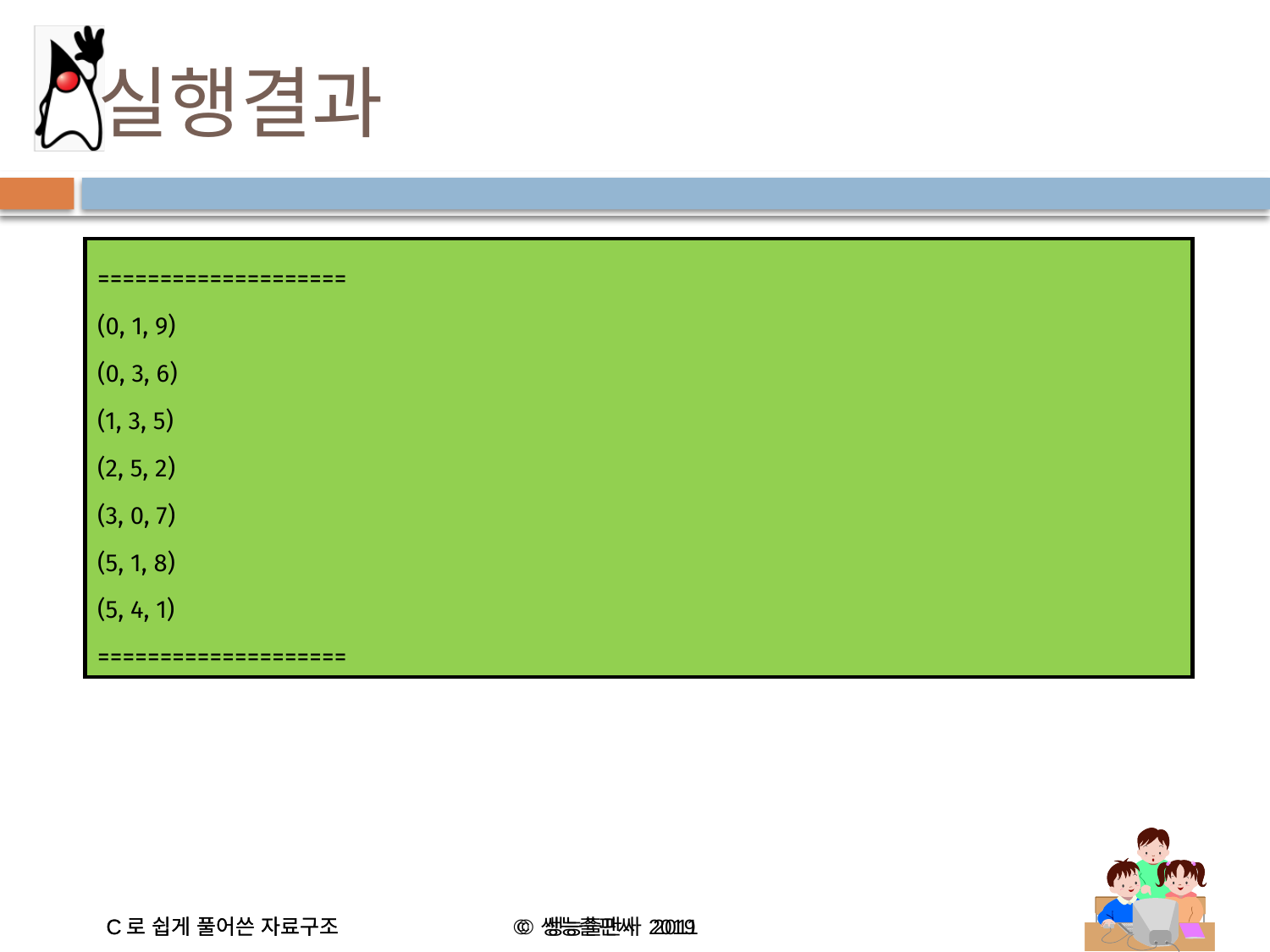

# 실행결과
====================
(0, 1, 9)
(0, 3, 6)
(1, 3, 5)
(2, 5, 2)
(3, 0, 7)
(5, 1, 8)
(5, 4, 1)
====================